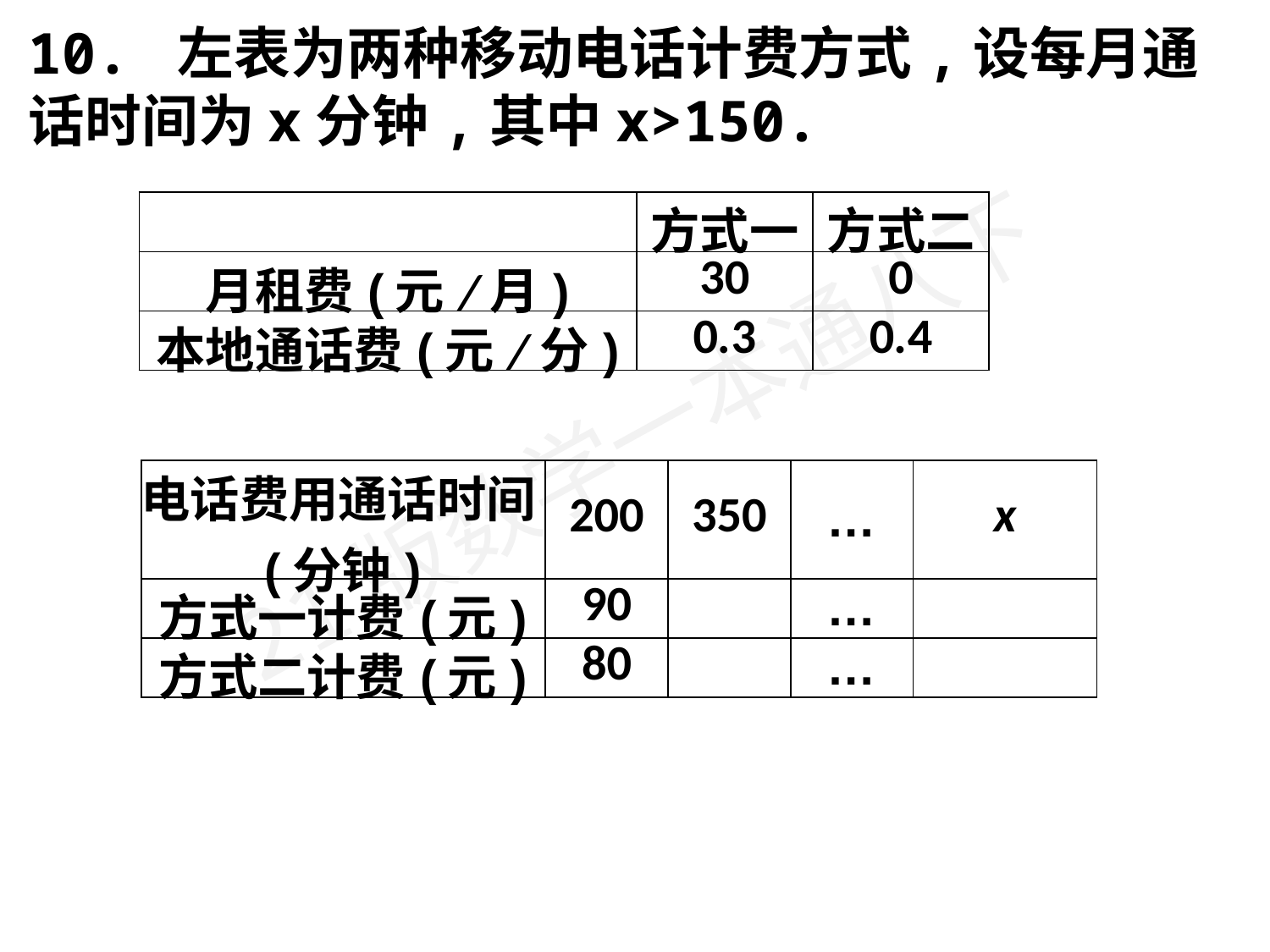

10. 左表为两种移动电话计费方式,设每月通话时间为x分钟,其中x>150.
|  | 方式一 | 方式二 |
| --- | --- | --- |
| 月租费(元/月) | 30 | 0 |
| 本地通话费(元/分) | 0.3 | 0.4 |
| 电话费用通话时间(分钟) | 200 | 350 | … | x |
| --- | --- | --- | --- | --- |
| 方式一计费(元) | 90 |  | … |  |
| 方式二计费(元) | 80 |  | … |  |